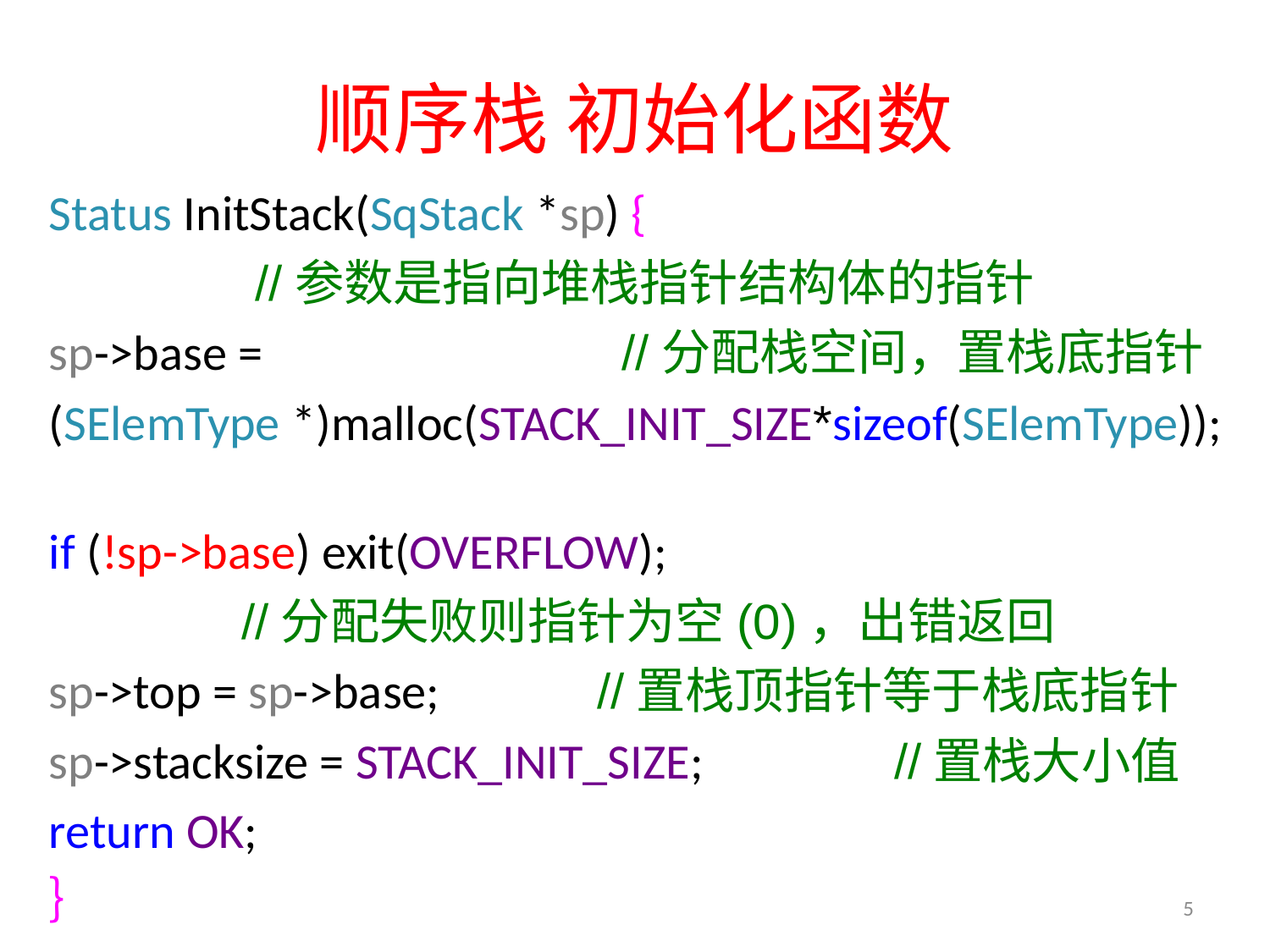

# 顺序栈 初始化函数
Status InitStack(SqStack *sp) {
               //参数是指向堆栈指针结构体的指针
sp->base =                                //分配栈空间，置栈底指针
(SElemType *)malloc(STACK_INIT_SIZE*sizeof(SElemType));
if (!sp->base) exit(OVERFLOW);
              //分配失败则指针为空(0)，出错返回
sp->top = sp->base;              //置栈顶指针等于栈底指针
sp->stacksize = STACK_INIT_SIZE;                 //置栈大小值
return OK;
｝
5